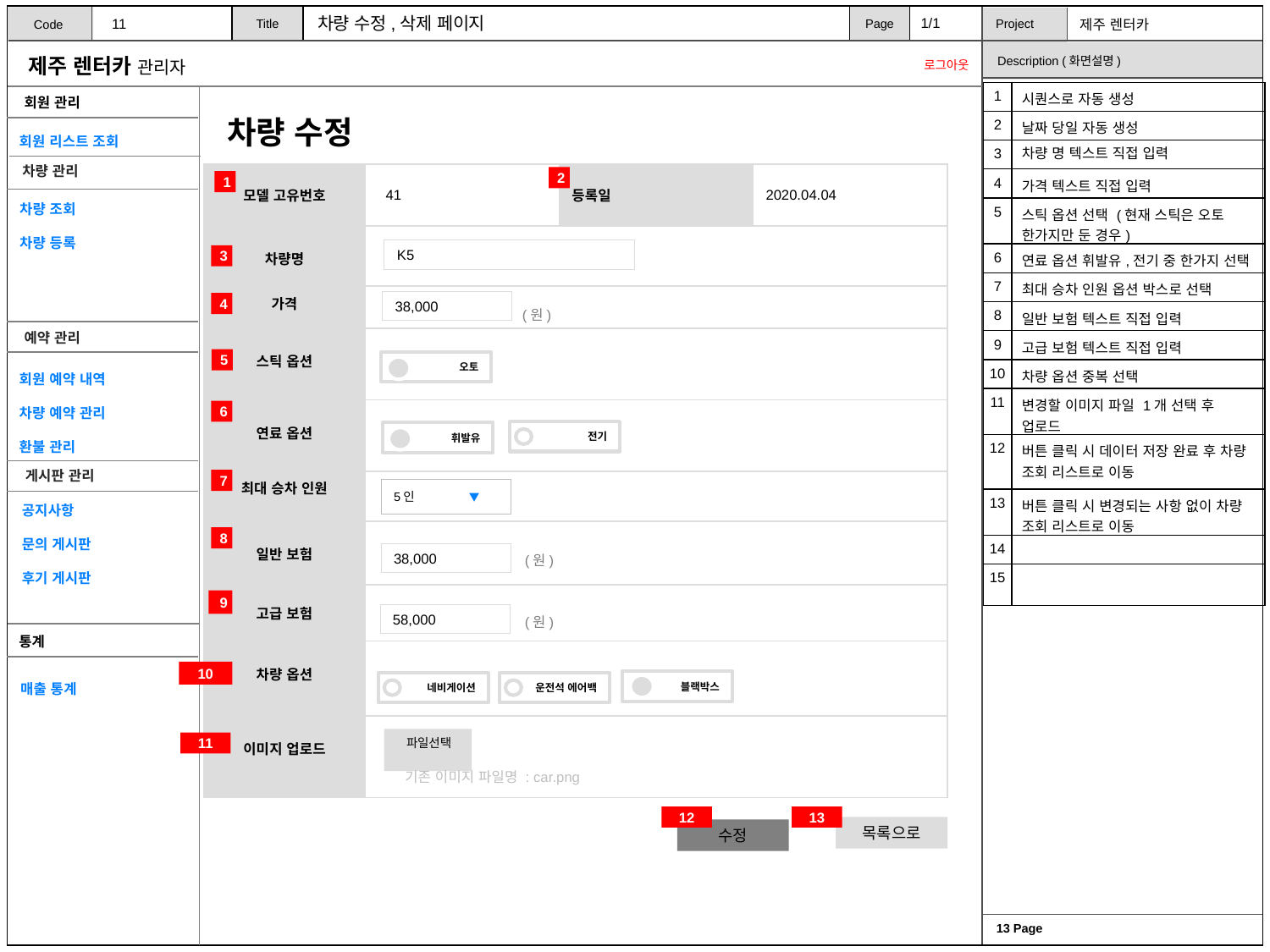

차량 수정,삭제 페이지
1/1
11
| 1 | 시퀀스로 자동 생성 |
| --- | --- |
| 2 | 날짜 당일 자동 생성 |
| 3 | 차량 명 텍스트 직접 입력 |
| 4 | 가격 텍스트 직접 입력 |
| 5 | 스틱 옵션 선택 (현재 스틱은 오토 한가지만 둔 경우) |
| 6 | 연료 옵션 휘발유,전기 중 한가지 선택 |
| 7 | 최대 승차 인원 옵션 박스로 선택 |
| 8 | 일반 보험 텍스트 직접 입력 |
| 9 | 고급 보험 텍스트 직접 입력 |
| 10 | 차량 옵션 중복 선택 |
| 11 | 변경할 이미지 파일 1개 선택 후 업로드 |
| 12 | 버튼 클릭 시 데이터 저장 완료 후 차량 조회 리스트로 이동 |
| 13 | 버튼 클릭 시 변경되는 사항 없이 차량 조회 리스트로 이동 |
| 14 |  |
| 15 |  |
차량 수정
| 모델 고유번호 | 41 | 등록일 | 2020.04.04 |
| --- | --- | --- | --- |
| 차량명 |  |  |  |
| 가격 |  |  |  |
| 스틱 옵션 |  |  |  |
| 연료 옵션 |  |  |  |
| 최대 승차 인원 |  |  |  |
| 일반 보험 |  |  |  |
| 고급 보험 |  |  |  |
| 차량 옵션 |  |  |  |
| 이미지 업로드 |  |  |  |
2
1
K5
3
38,000
4
(원)
5
오토

6
전기

휘발유

7
5인                ▼
8
38,000
(원)
9
58,000
(원)
10
블랙박스
네비게이션

운전석 에어백

  파일선택
11
기존 이미지 파일명 : car.png
12
13
목록으로
수정